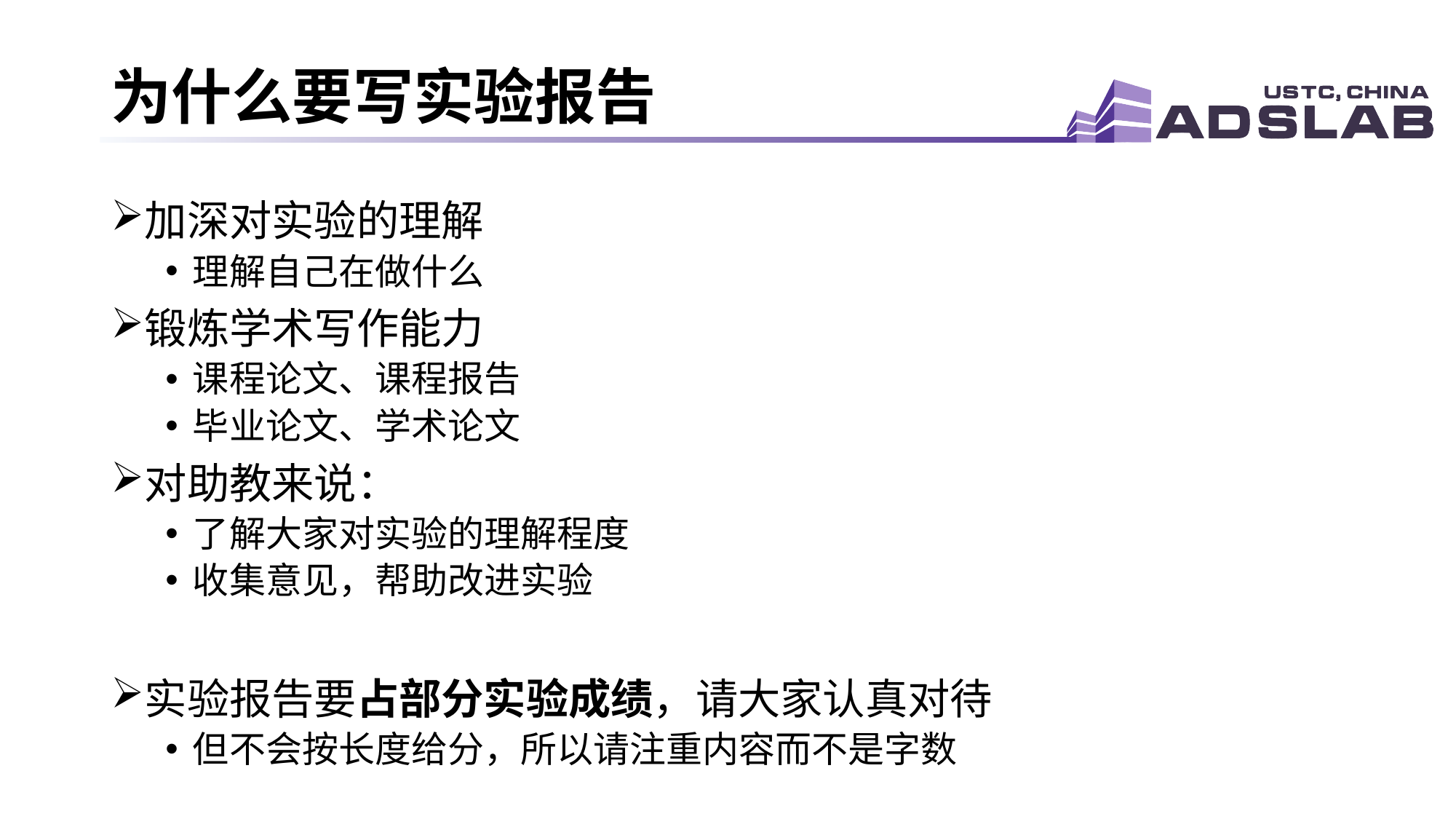

# 为什么要写实验报告
加深对实验的理解
理解自己在做什么
锻炼学术写作能力
课程论文、课程报告
毕业论文、学术论文
对助教来说：
了解大家对实验的理解程度
收集意见，帮助改进实验

实验报告要占部分实验成绩，请大家认真对待
但不会按长度给分，所以请注重内容而不是字数